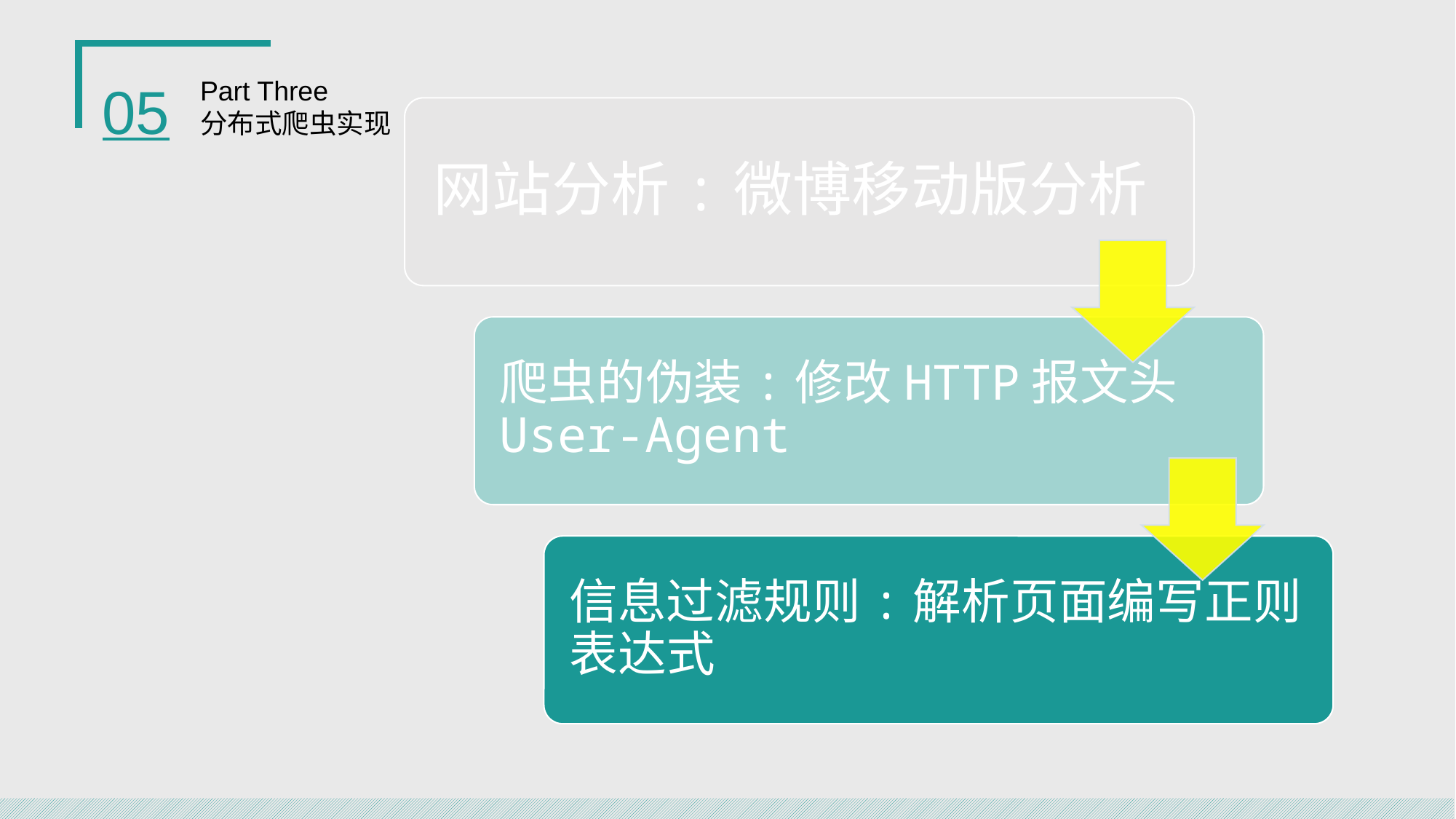

05
Part Three
分布式爬虫实现
网站分析:微博移动版分析
爬虫的伪装:修改HTTP报文头User-Agent
信息过滤规则:解析页面编写正则表达式